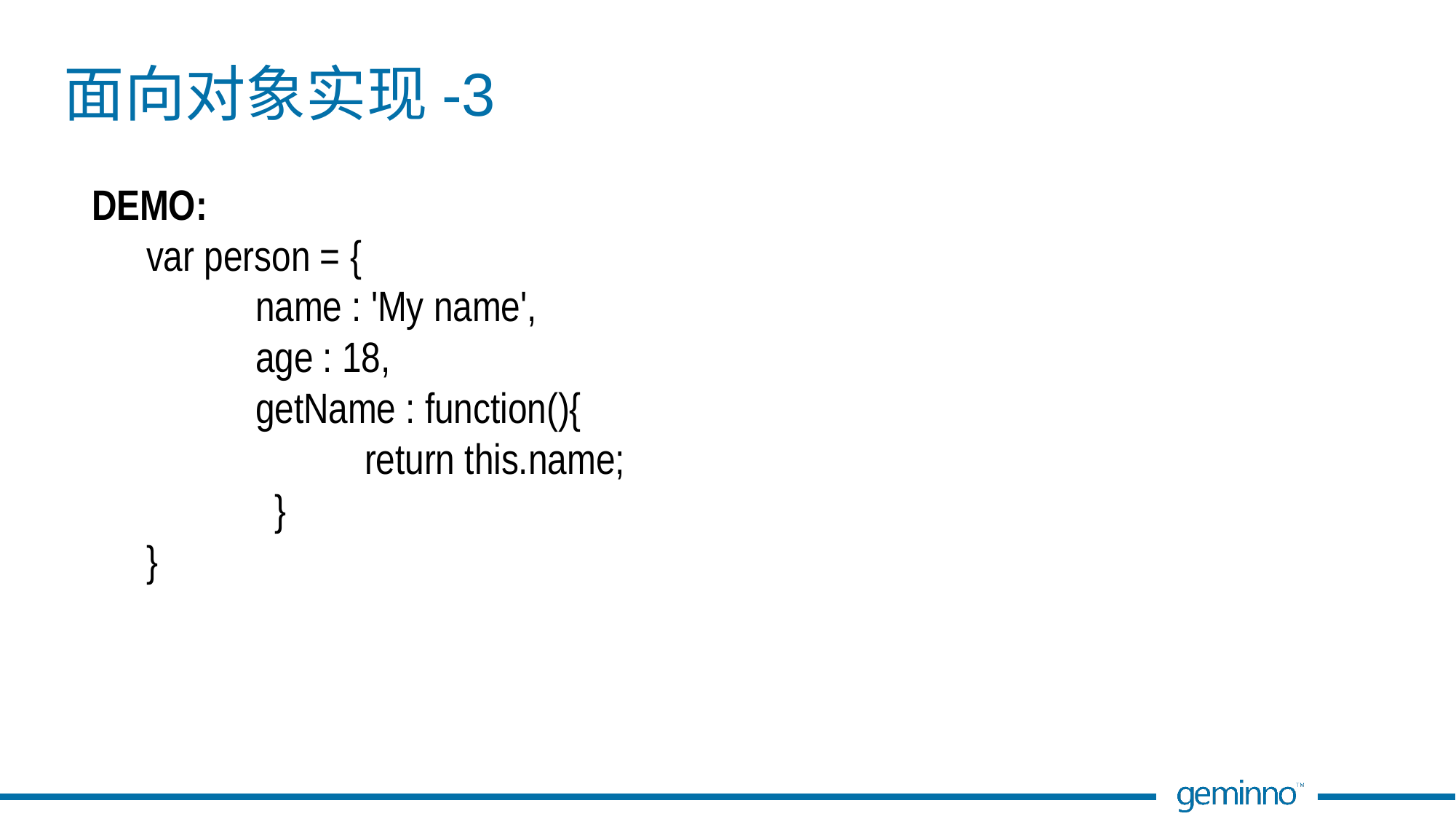

# 面向对象实现-3
DEMO:
var person = {
	name : 'My name',
	age : 18,
	getName : function(){
		return this.name;
	  }
}